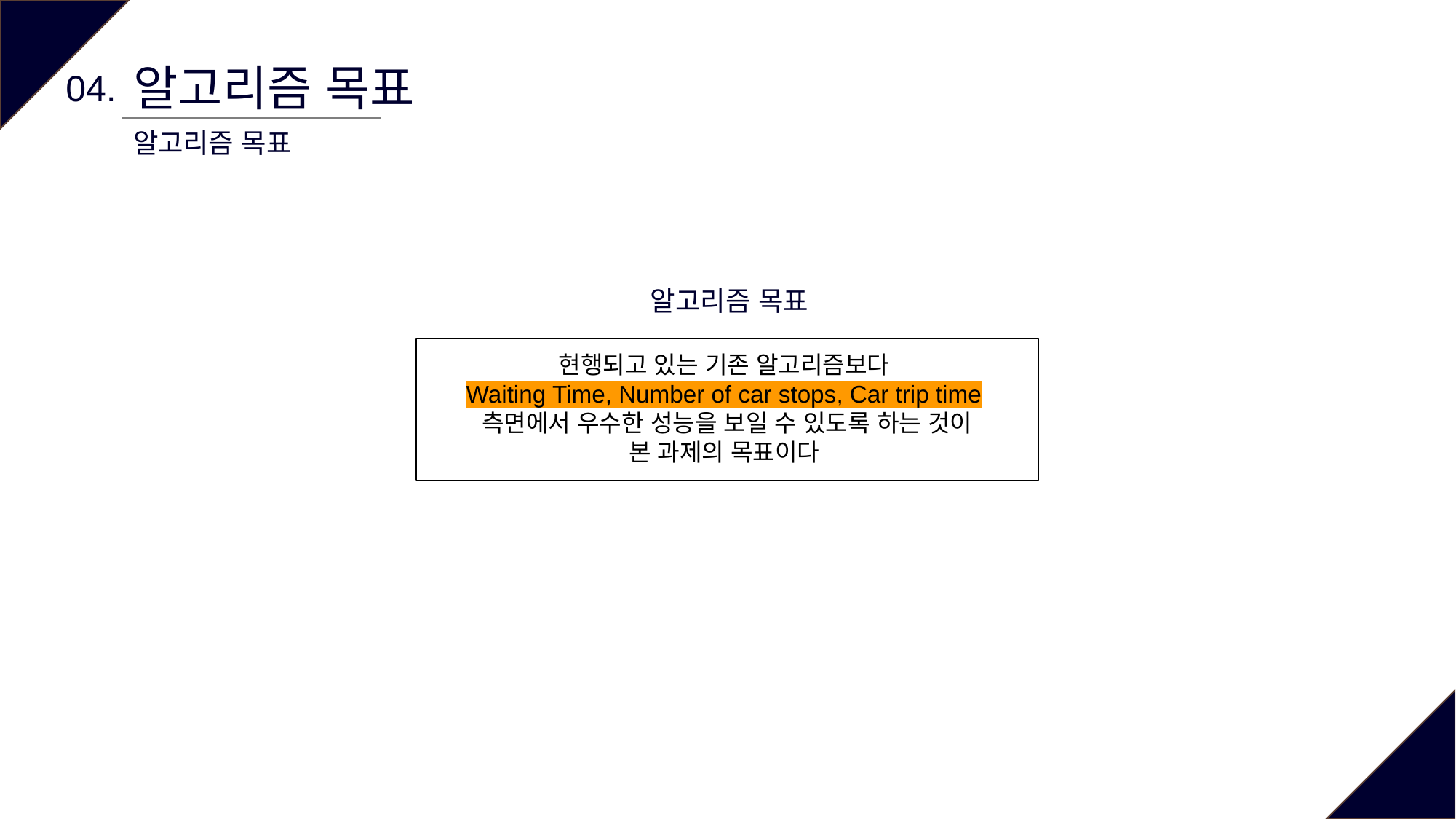

알고리즘 목표
04.

알고리즘 목표

알고리즘 목표

현행되고 있는 기존 알고리즘보다
Waiting Time, Number of car stops, Car trip time
측면에서 우수한 성능을 보일 수 있도록 하는 것이
본 과제의 목표이다